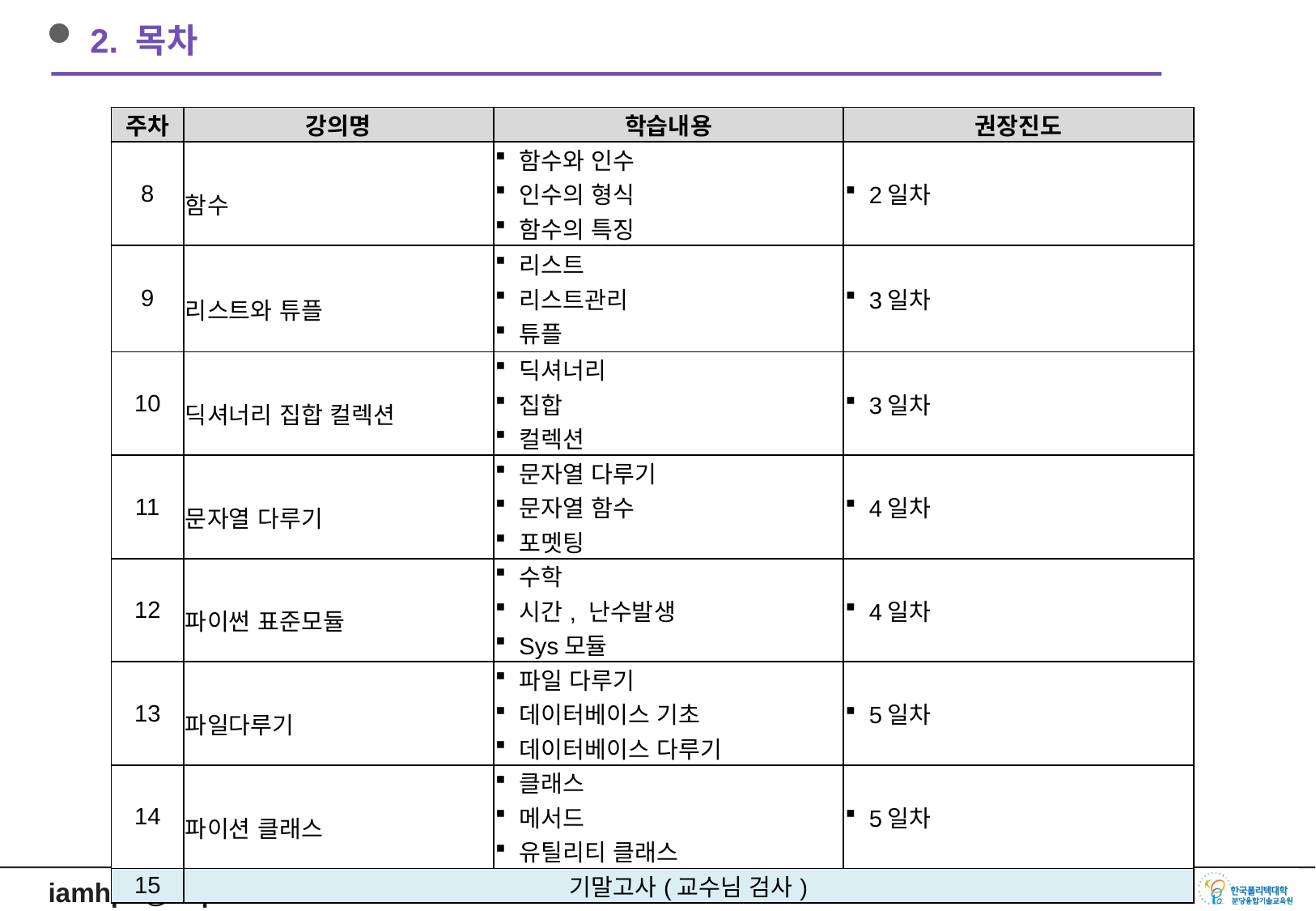

2. 목차
| 주차 | 강의명 | 학습내용 | 권장진도 |
| --- | --- | --- | --- |
| 8 | 함수 | 함수와 인수 인수의 형식 함수의 특징 | 2일차 |
| 9 | 리스트와 튜플 | 리스트 리스트관리 튜플 | 3일차 |
| 10 | 딕셔너리 집합 컬렉션 | 딕셔너리 집합 컬렉션 | 3일차 |
| 11 | 문자열 다루기 | 문자열 다루기 문자열 함수 포멧팅 | 4일차 |
| 12 | 파이썬 표준모듈 | 수학 시간, 난수발생 Sys모듈 | 4일차 |
| 13 | 파일다루기 | 파일 다루기 데이터베이스 기초 데이터베이스 다루기 | 5일차 |
| 14 | 파이션 클래스 | 클래스 메서드 유틸리티 클래스 | 5일차 |
| 15 | 기말고사(교수님 검사) |  |  |
4